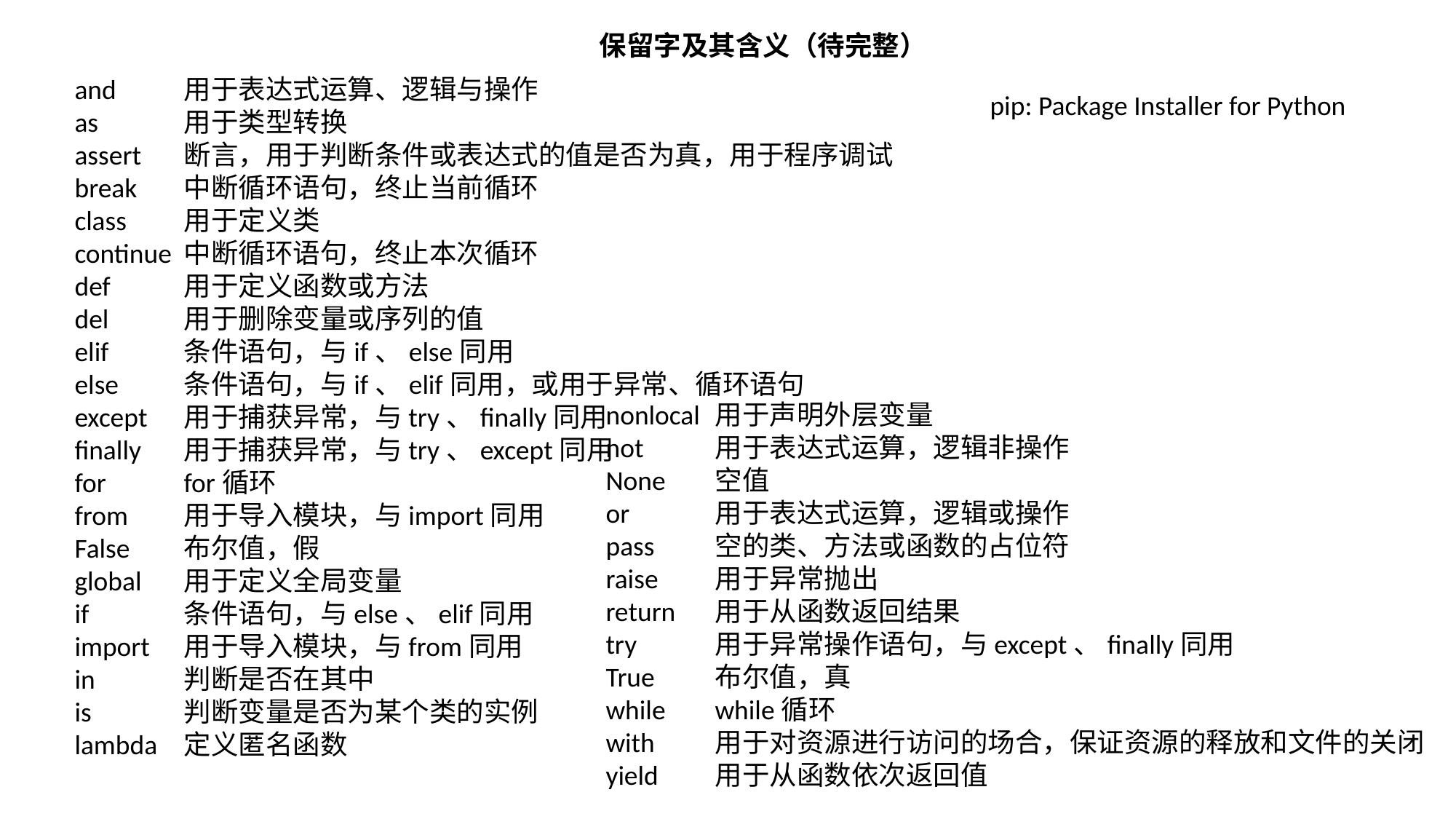

保留字及其含义（待完整）
and	用于表达式运算、逻辑与操作
as	用于类型转换
assert	断言，用于判断条件或表达式的值是否为真，用于程序调试
break	中断循环语句，终止当前循环
class	用于定义类
continue	中断循环语句，终止本次循环
def	用于定义函数或方法
del	用于删除变量或序列的值
elif	条件语句，与if、else同用
else	条件语句，与if、elif同用，或用于异常、循环语句
except	用于捕获异常，与try、finally同用
finally	用于捕获异常，与try、except同用
for	for循环
from	用于导入模块，与import同用
False	布尔值，假
global	用于定义全局变量
if	条件语句，与else、elif同用
import	用于导入模块，与from同用
in	判断是否在其中
is	判断变量是否为某个类的实例
lambda	定义匿名函数
pip: Package Installer for Python
nonlocal	用于声明外层变量
not	用于表达式运算，逻辑非操作
None	空值
or	用于表达式运算，逻辑或操作
pass	空的类、方法或函数的占位符
raise	用于异常抛出
return	用于从函数返回结果
try	用于异常操作语句，与except、finally同用
True	布尔值，真
while	while循环
with	用于对资源进行访问的场合，保证资源的释放和文件的关闭
yield	用于从函数依次返回值